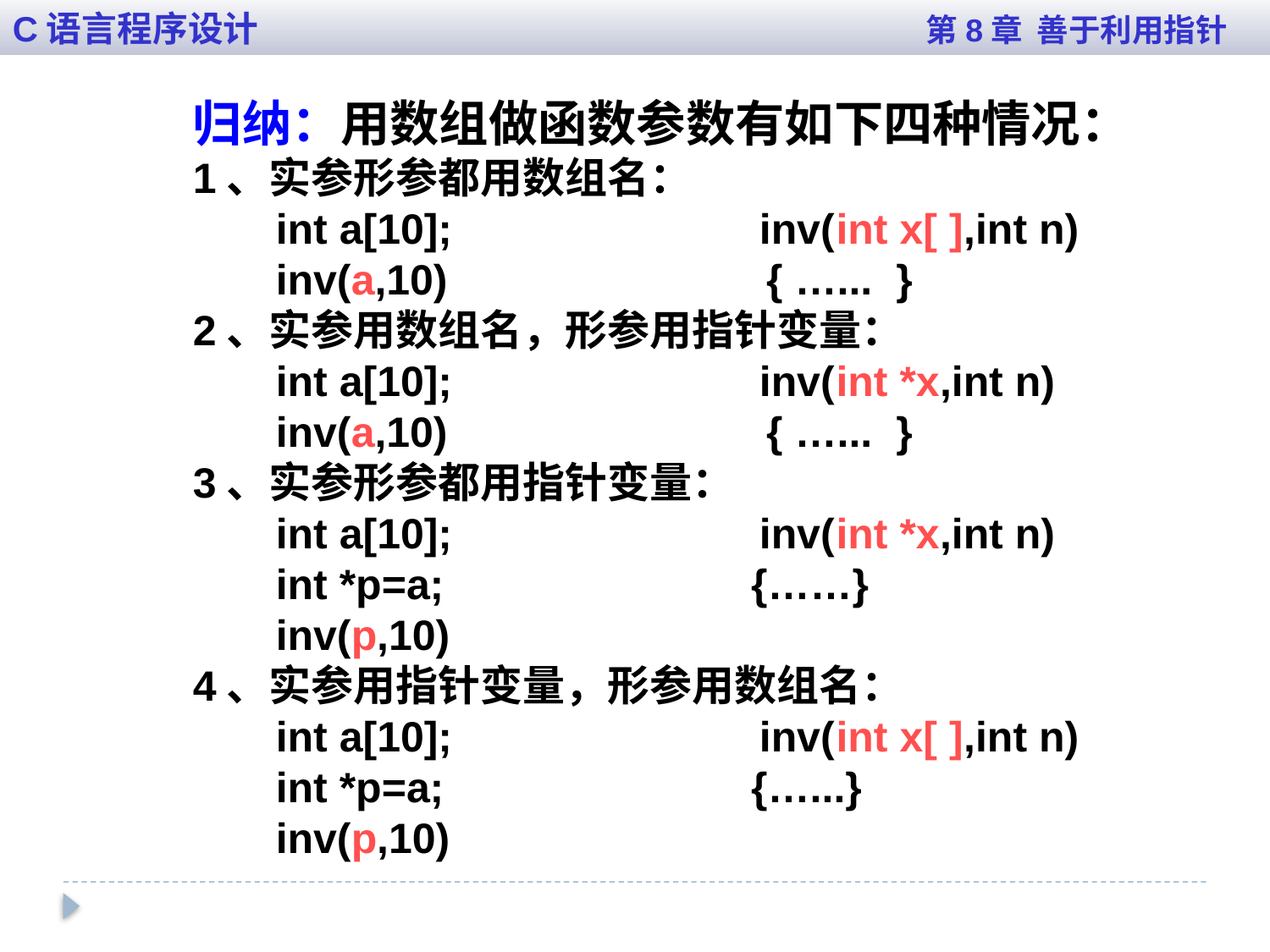

C语言程序设计                                                                                   第8章  善于利用指针
归纳：用数组做函数参数有如下四种情况：
1、实参形参都用数组名：
       int a[10];                          inv(int x[ ],int n)
       inv(a,10)                           { …...  }
2、实参用数组名，形参用指针变量：
       int a[10];                          inv(int *x,int n)
       inv(a,10)                           { …...  }
3、实参形参都用指针变量：
       int a[10];                          inv(int *x,int n)
       int *p=a;                          {……}
       inv(p,10)
4、实参用指针变量，形参用数组名：
       int a[10];                          inv(int x[ ],int n)
       int *p=a;                          {…...}
       inv(p,10)